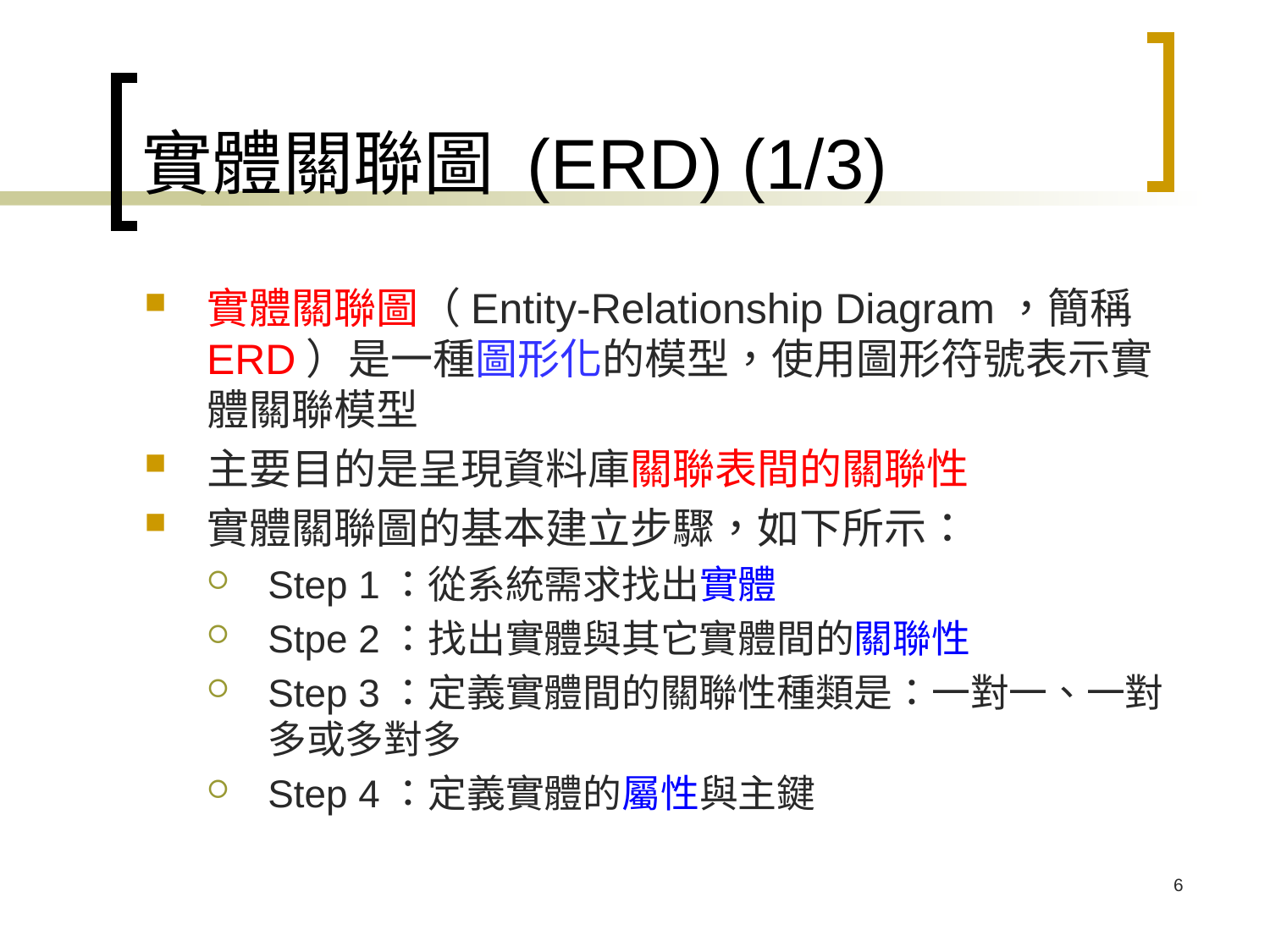

# 實體關聯圖 (ERD) (1/3)
實體關聯圖（Entity-Relationship Diagram，簡稱ERD）是一種圖形化的模型，使用圖形符號表示實體關聯模型
主要目的是呈現資料庫關聯表間的關聯性
實體關聯圖的基本建立步驟，如下所示：
Step 1：從系統需求找出實體
Stpe 2：找出實體與其它實體間的關聯性
Step 3：定義實體間的關聯性種類是：一對一、一對多或多對多
Step 4：定義實體的屬性與主鍵
6